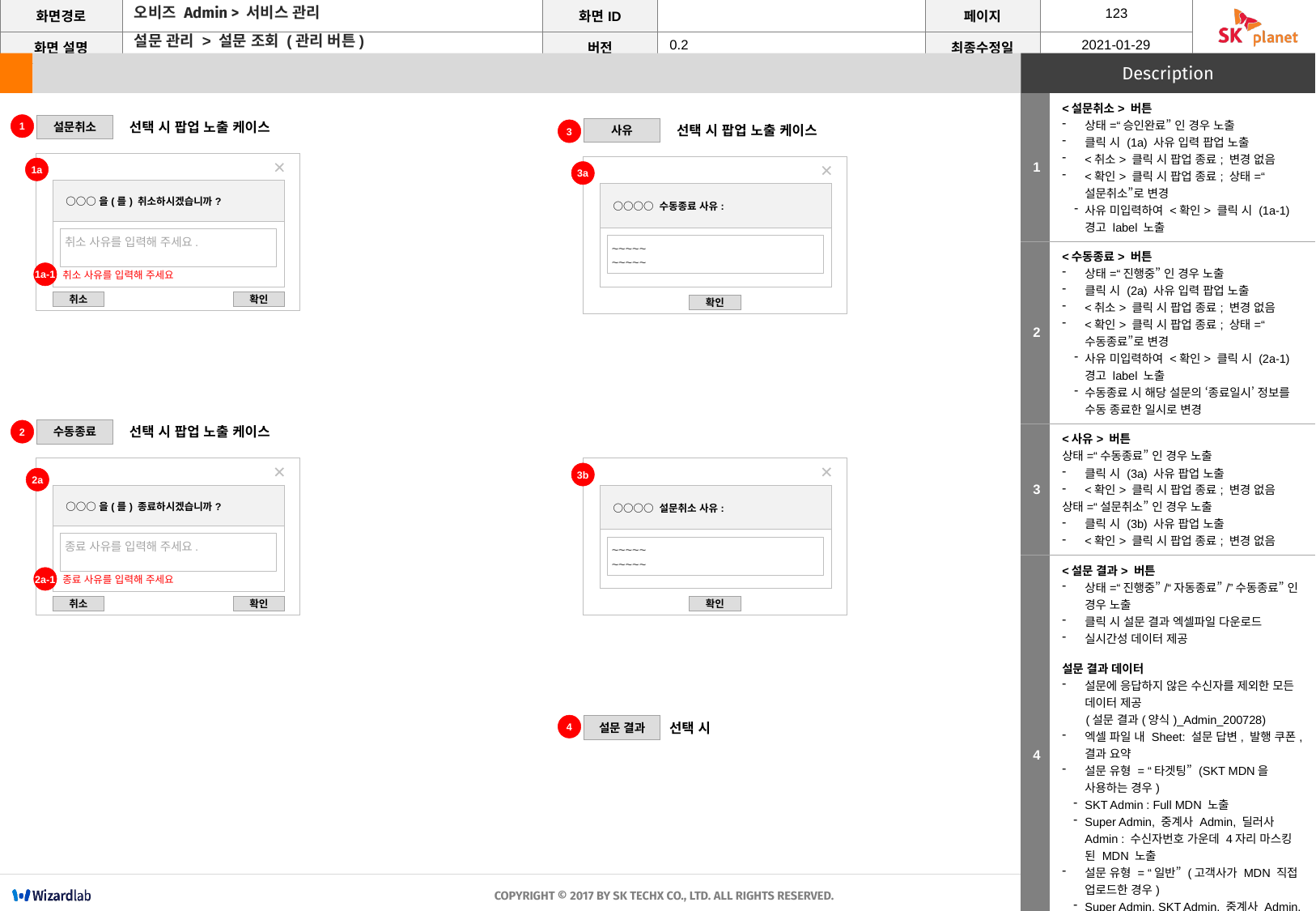

오비즈 Admin > 서비스 관리
설문 관리 > 설문 조회 (관리 버튼)
| 1 | <설문취소> 버튼 상태=“승인완료” 인 경우 노출 클릭 시 (1a) 사유 입력 팝업 노출 <취소> 클릭 시 팝업 종료; 변경 없음 <확인> 클릭 시 팝업 종료; 상태=“설문취소”로 변경 사유 미입력하여 <확인> 클릭 시 (1a-1) 경고 label 노출 |
| --- | --- |
| 2 | <수동종료> 버튼 상태=“진행중” 인 경우 노출 클릭 시 (2a) 사유 입력 팝업 노출 <취소> 클릭 시 팝업 종료; 변경 없음 <확인> 클릭 시 팝업 종료; 상태=“수동종료”로 변경 사유 미입력하여 <확인> 클릭 시 (2a-1) 경고 label 노출 수동종료 시 해당 설문의 ‘종료일시’ 정보를 수동 종료한 일시로 변경 |
| 3 | <사유> 버튼 상태=“수동종료” 인 경우 노출 클릭 시 (3a) 사유 팝업 노출 <확인> 클릭 시 팝업 종료; 변경 없음 상태=“설문취소” 인 경우 노출 클릭 시 (3b) 사유 팝업 노출 <확인> 클릭 시 팝업 종료; 변경 없음 |
| 4 | <설문 결과> 버튼 상태=“진행중”/“자동종료”/”수동종료” 인 경우 노출 클릭 시 설문 결과 엑셀파일 다운로드 실시간성 데이터 제공 설문 결과 데이터 설문에 응답하지 않은 수신자를 제외한 모든 데이터 제공 (설문 결과(양식)\_Admin\_200728) 엑셀 파일 내 Sheet: 설문 답변, 발행 쿠폰, 결과 요약 설문 유형 = “타겟팅” (SKT MDN을 사용하는 경우) SKT Admin : Full MDN 노출 Super Admin, 중계사 Admin, 딜러사 Admin : 수신자번호 가운데 4자리 마스킹 된 MDN 노출 설문 유형 = “일반” (고객사가 MDN 직접 업로드한 경우) Super Admin, SKT Admin, 중계사 Admin, 딜러사 Admin : 수신자번호 가운데 4자리 마스킹 된 MDN 노출 |
선택 시 팝업 노출 케이스
1
설문취소
선택 시 팝업 노출 케이스
사유
3

취소
확인

확인
1a
3a
| ○○○을(를) 취소하시겠습니까? |
| --- |
|  |
| ○○○○ 수동종료 사유: |
| --- |
|  |
취소 사유를 입력해 주세요.
~~~~~
~~~~~
1a-1
취소 사유를 입력해 주세요
선택 시 팝업 노출 케이스
수동종료
2

취소
확인

확인
3b
2a
| ○○○을(를) 종료하시겠습니까? |
| --- |
|  |
| ○○○○ 설문취소 사유: |
| --- |
|  |
종료 사유를 입력해 주세요.
~~~~~
~~~~~
2a-1
종료 사유를 입력해 주세요
선택 시
4
설문 결과